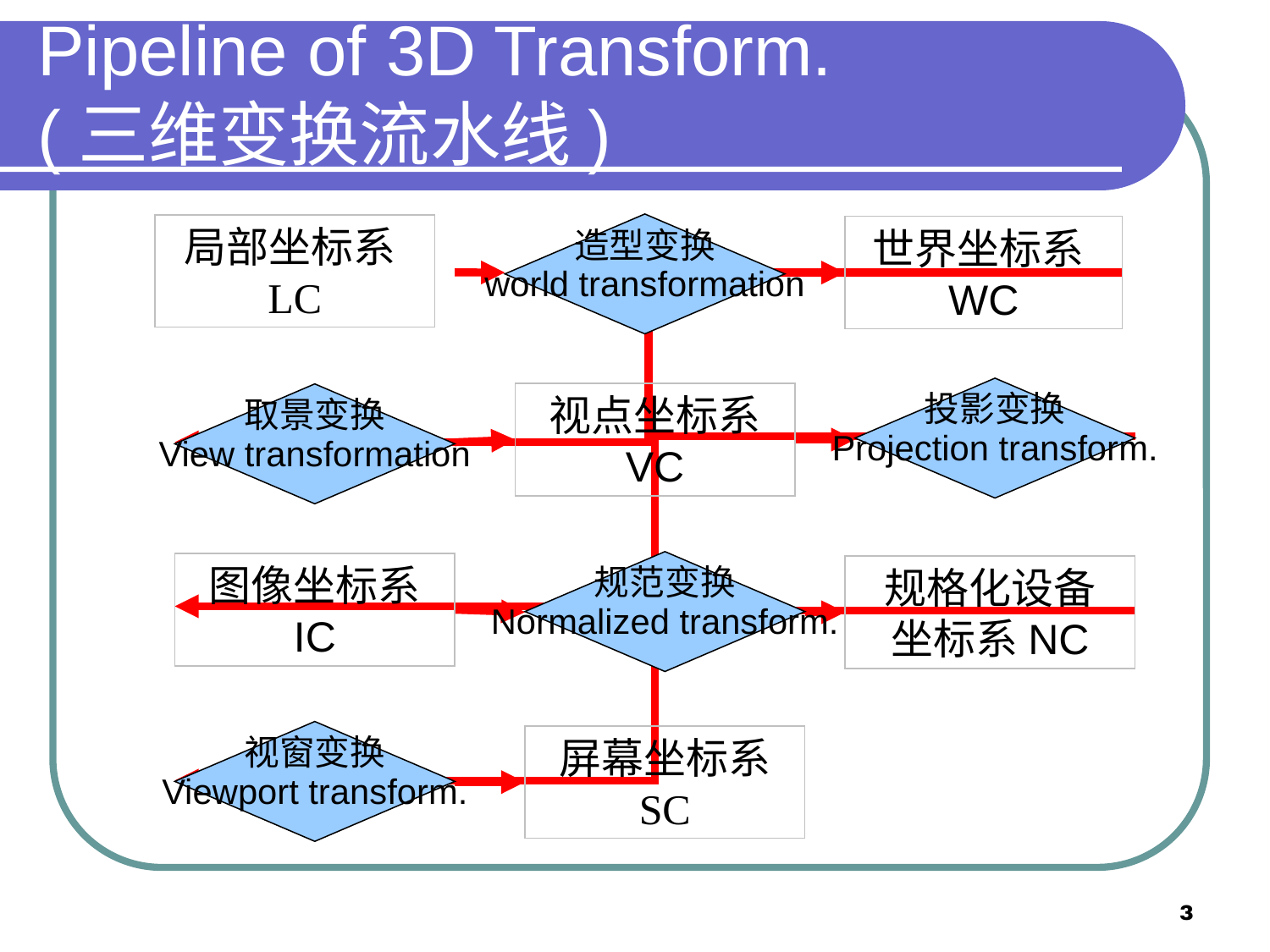

# Pipeline of 3D Transform. (三维变换流水线)
造型变换
world transformation
局部坐标系  LC
世界坐标系WC
投影变换
Projection transform.
视点坐标系
VC
取景变换
View transformation
规范变换
Normalized transform.
图像坐标系
IC
规格化设备
坐标系NC
视窗变换
Viewport transform.
屏幕坐标系
SC
3